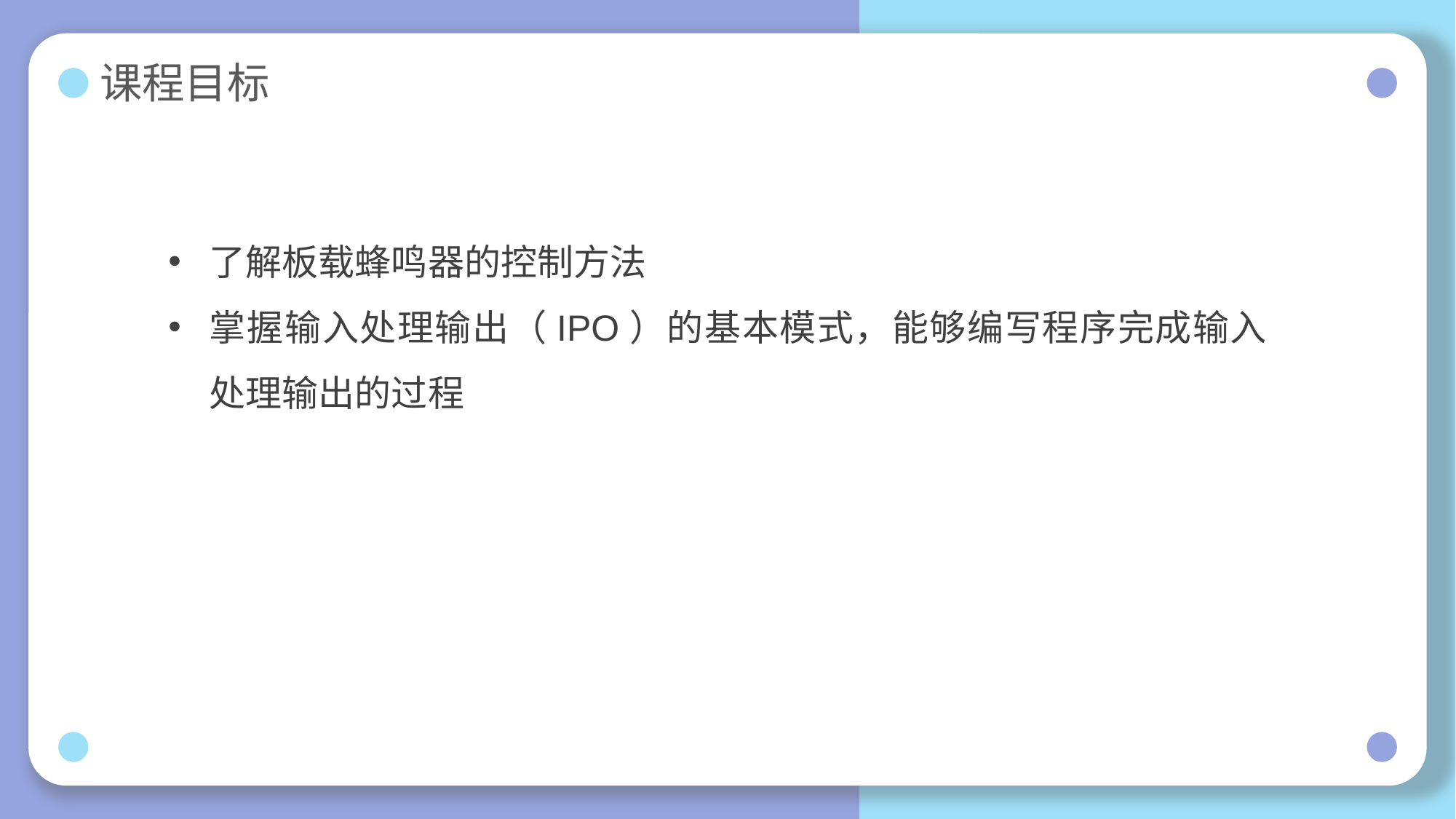

# 课程目标
了解板载蜂鸣器的控制方法
掌握输入处理输出（IPO）的基本模式，能够编写程序完成输入处理输出的过程